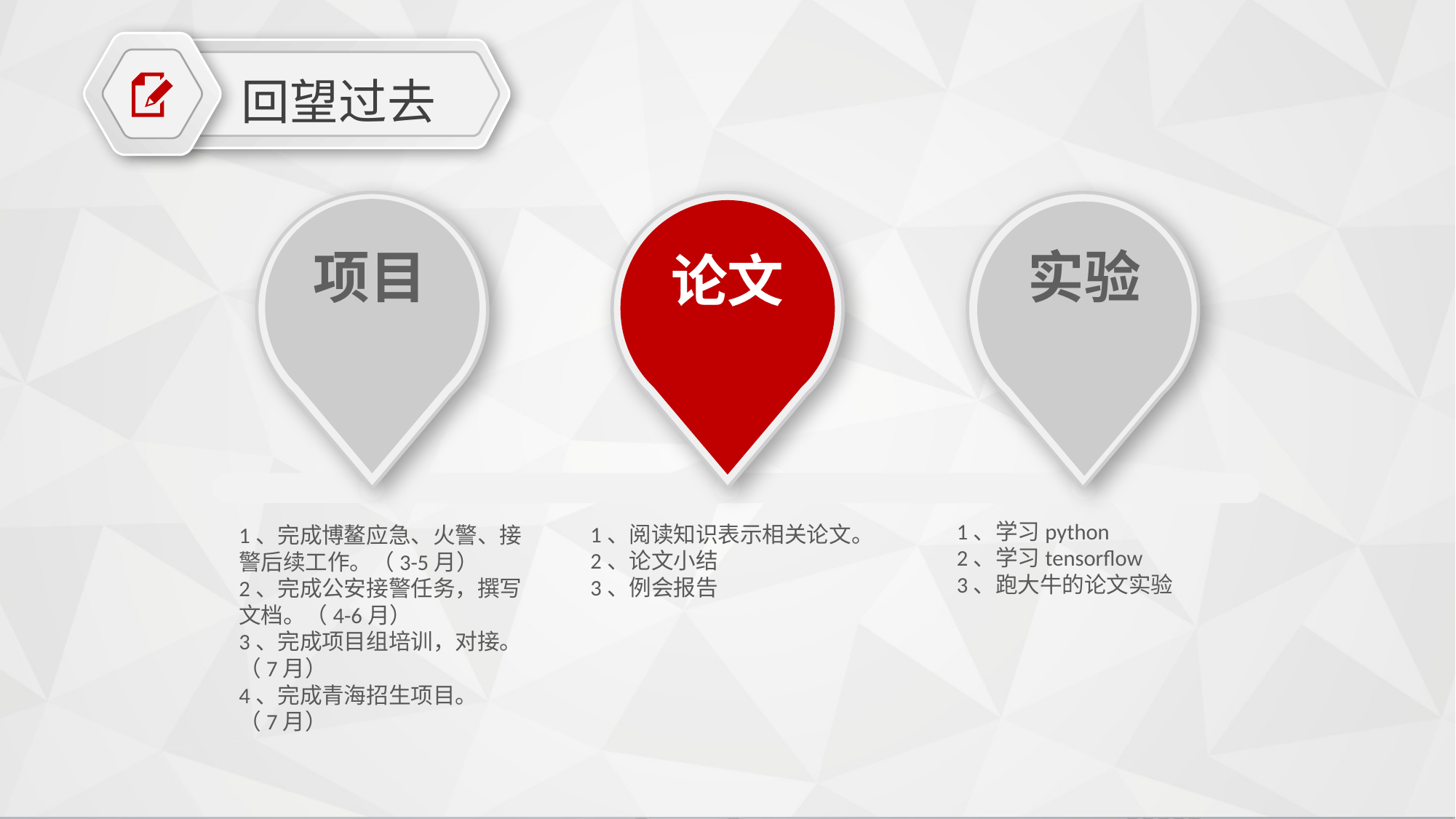

回望过去

项目
实验
论文

1、学习python
2、学习tensorflow
3、跑大牛的论文实验
1、阅读知识表示相关论文。
2、论文小结
3、例会报告

1、完成博鳌应急、火警、接警后续工作。（3-5月）
2、完成公安接警任务，撰写文档。（4-6月）
3、完成项目组培训，对接。（7月）
4、完成青海招生项目。
（7月）